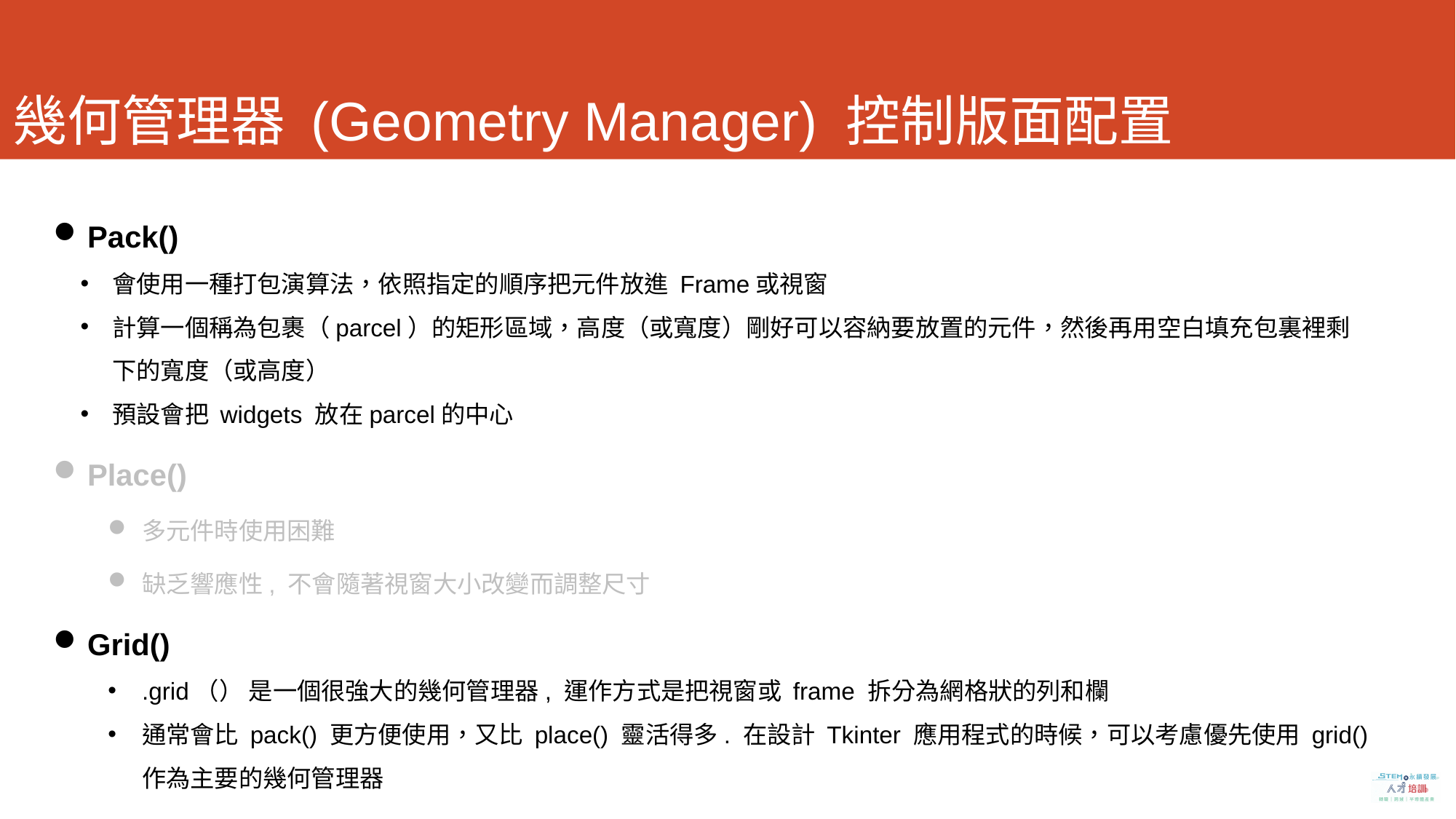

# 幾何管理器 (Geometry Manager) 控制版面配置
Pack()
會使用一種打包演算法，依照指定的順序把元件放進 Frame或視窗
計算一個稱為包裹（parcel）的矩形區域，高度（或寬度）剛好可以容納要放置的元件，然後再用空白填充包裏裡剩下的寬度（或高度）
預設會把 widgets 放在parcel的中心
Place()
多元件時使用困難
缺乏響應性, 不會隨著視窗大小改變而調整尺寸
Grid()
.grid（） 是一個很強大的幾何管理器, 運作方式是把視窗或 frame 拆分為網格狀的列和欄
通常會比 pack() 更方便使用，又比 place() 靈活得多. 在設計 Tkinter 應用程式的時候，可以考慮優先使用 grid() 作為主要的幾何管理器